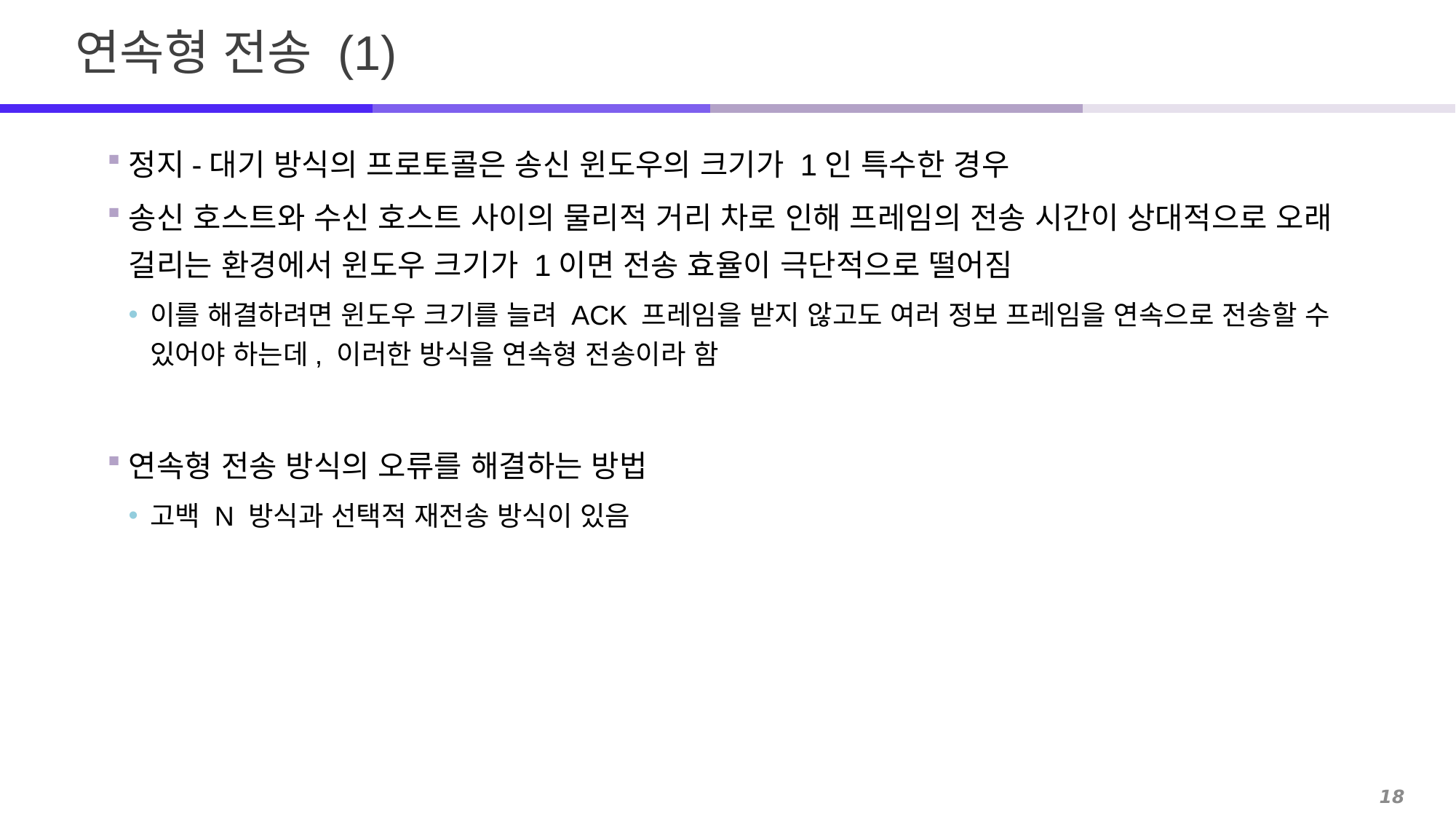

# 연속형 전송 (1)
정지-대기 방식의 프로토콜은 송신 윈도우의 크기가 1인 특수한 경우
송신 호스트와 수신 호스트 사이의 물리적 거리 차로 인해 프레임의 전송 시간이 상대적으로 오래 걸리는 환경에서 윈도우 크기가 1이면 전송 효율이 극단적으로 떨어짐
이를 해결하려면 윈도우 크기를 늘려 ACK 프레임을 받지 않고도 여러 정보 프레임을 연속으로 전송할 수 있어야 하는데, 이러한 방식을 연속형 전송이라 함

연속형 전송 방식의 오류를 해결하는 방법
고백 N 방식과 선택적 재전송 방식이 있음